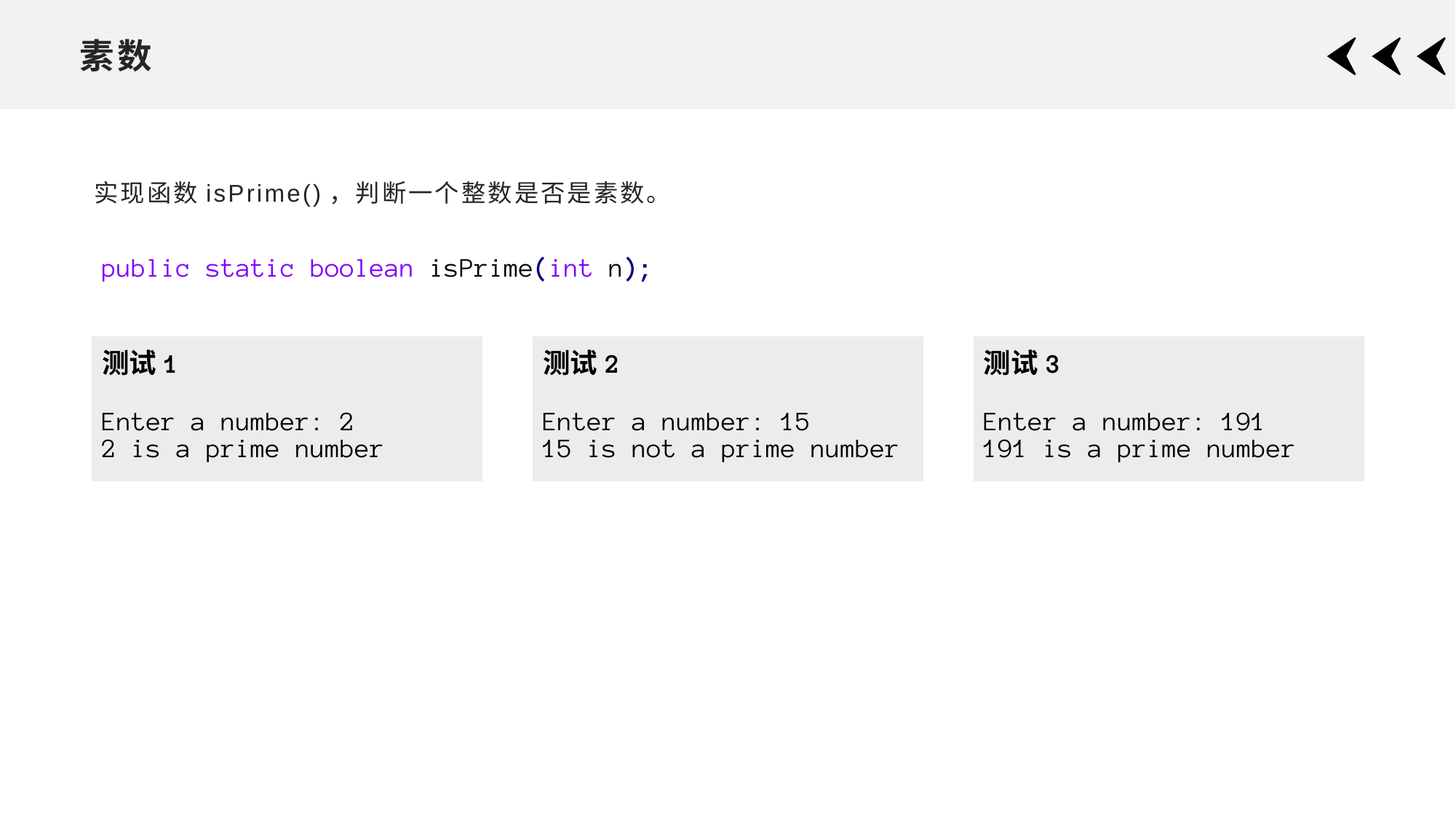

# 素数
实现函数isPrime()，判断一个整数是否是素数。
public static boolean isPrime(int n);
| 测试1 Enter a number: 2 2 is a prime number |
| --- |
| 测试2 Enter a number: 15 15 is not a prime number |
| --- |
| 测试3 Enter a number: 191 191 is a prime number |
| --- |